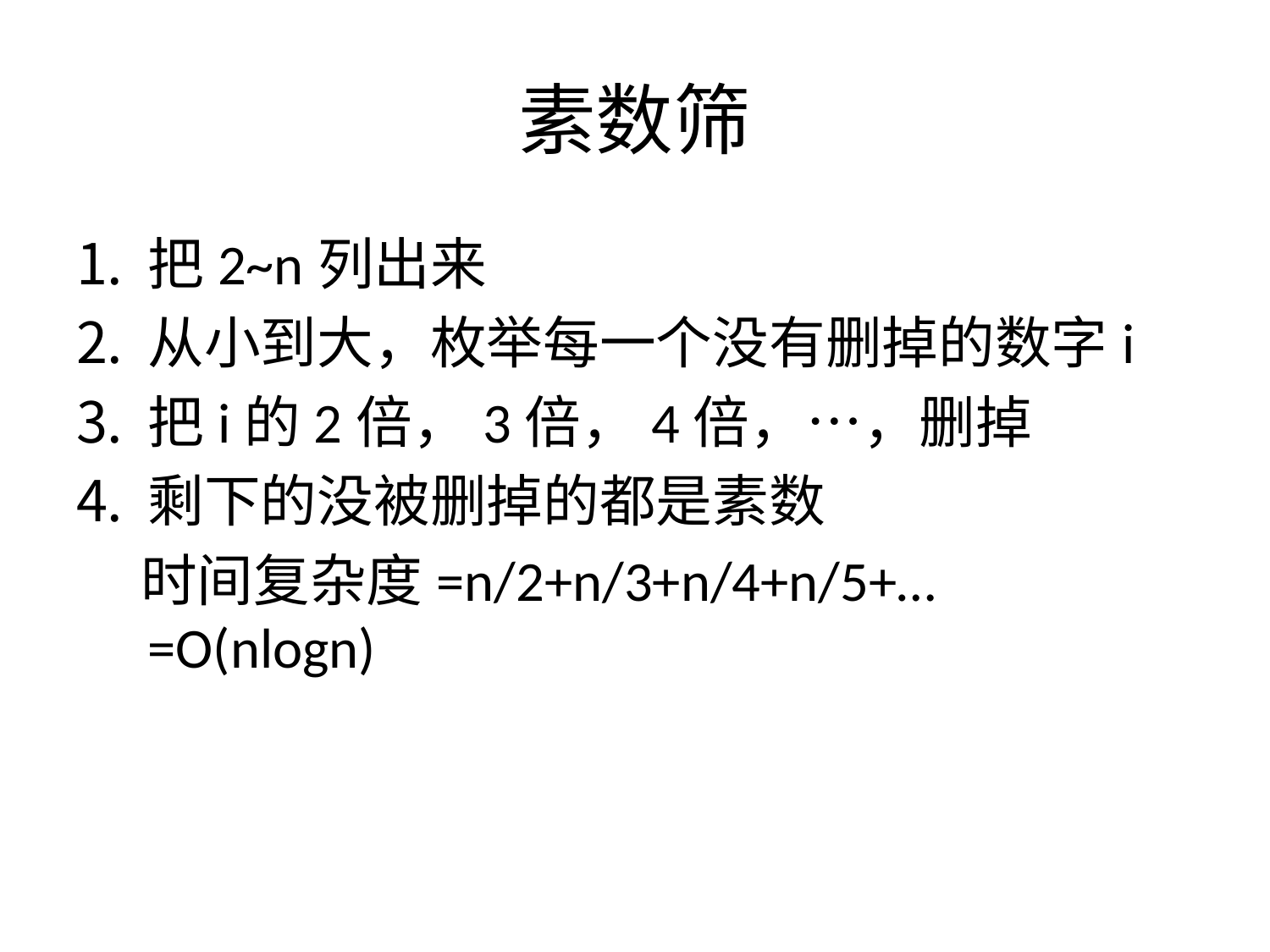

# 素数筛
把2~n列出来
从小到大，枚举每一个没有删掉的数字i
把i的2倍，3倍，4倍，…，删掉
剩下的没被删掉的都是素数
    时间复杂度=n/2+n/3+n/4+n/5+…
=O(nlogn)